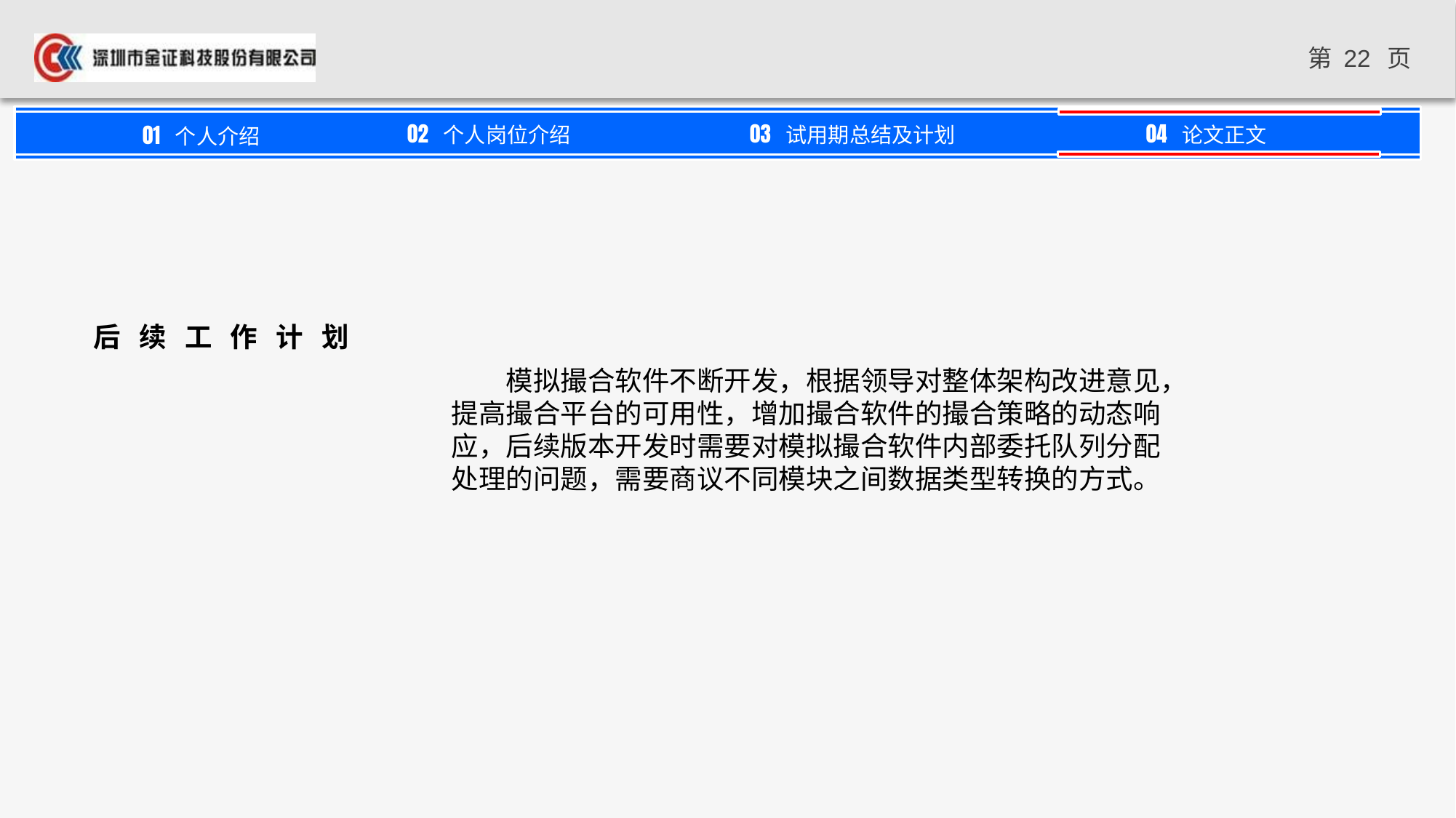

后   续   工   作   计   划
模拟撮合软件不断开发，根据领导对整体架构改进意见，提高撮合平台的可用性，增加撮合软件的撮合策略的动态响应，后续版本开发时需要对模拟撮合软件内部委托队列分配处理的问题，需要商议不同模块之间数据类型转换的方式。